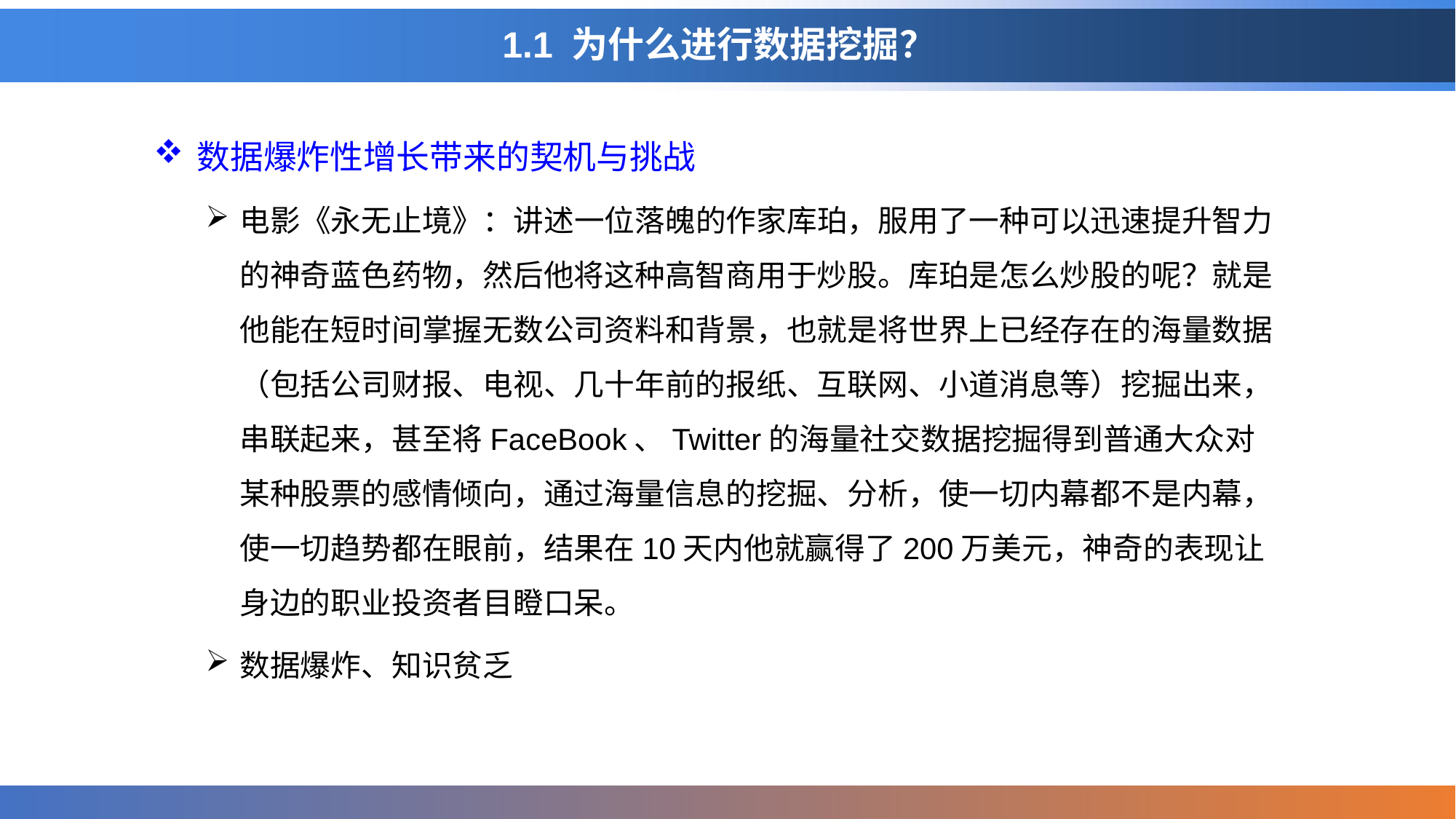

# 1.1 为什么进行数据挖掘？
数据爆炸性增长带来的契机与挑战
电影《永无止境》：讲述一位落魄的作家库珀，服用了一种可以迅速提升智力的神奇蓝色药物，然后他将这种高智商用于炒股。库珀是怎么炒股的呢？就是他能在短时间掌握无数公司资料和背景，也就是将世界上已经存在的海量数据（包括公司财报、电视、几十年前的报纸、互联网、小道消息等）挖掘出来，串联起来，甚至将FaceBook、Twitter的海量社交数据挖掘得到普通大众对某种股票的感情倾向，通过海量信息的挖掘、分析，使一切内幕都不是内幕，使一切趋势都在眼前，结果在10天内他就赢得了200万美元，神奇的表现让身边的职业投资者目瞪口呆。
数据爆炸、知识贫乏